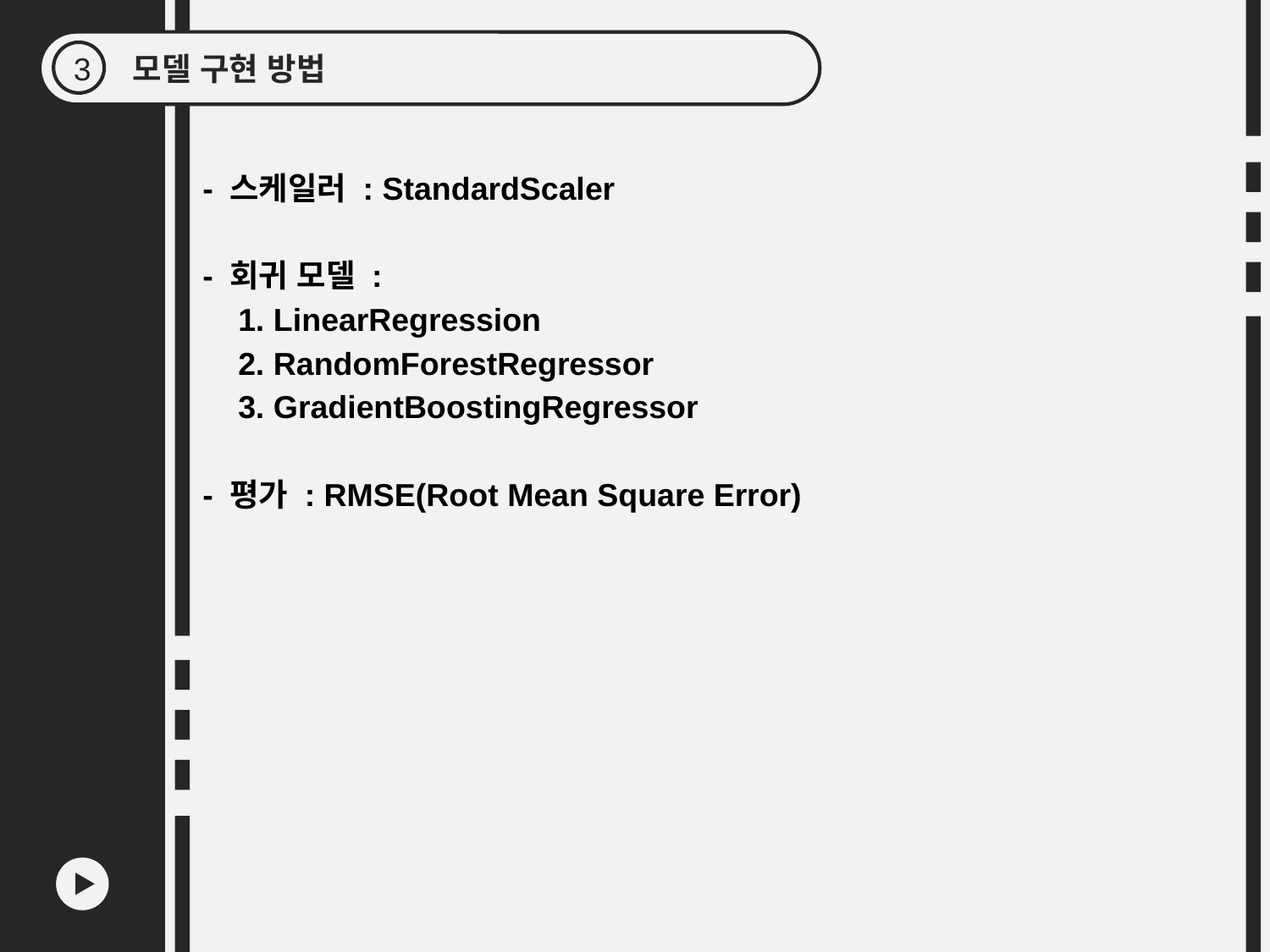

모델 구현 방법
3
- 스케일러 : StandardScaler

- 회귀 모델 :
    1. LinearRegression
    2. RandomForestRegressor
    3. GradientBoostingRegressor

- 평가 : RMSE(Root Mean Square Error)